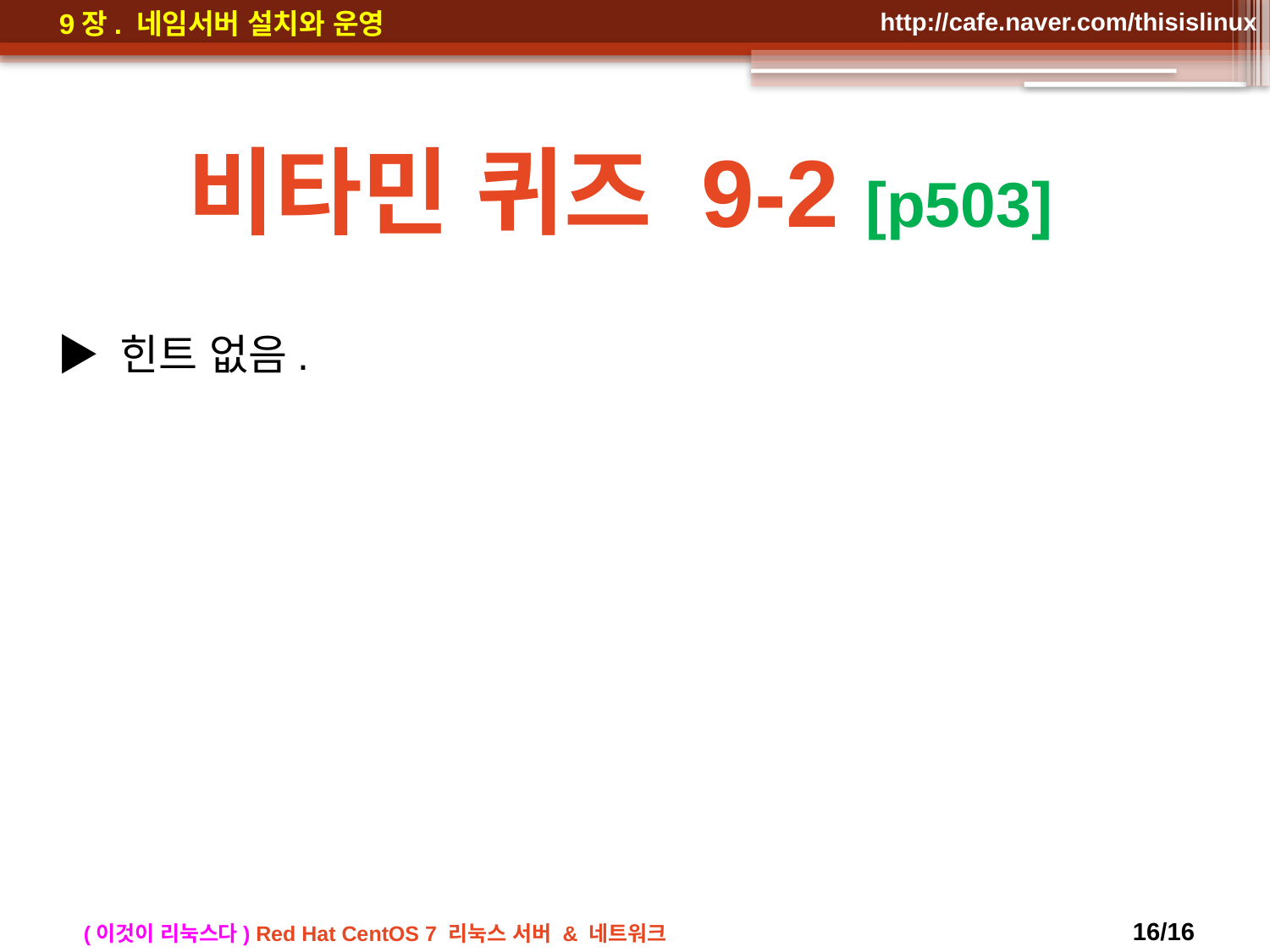

비타민 퀴즈 9-2 [p503]
▶ 힌트 없음.